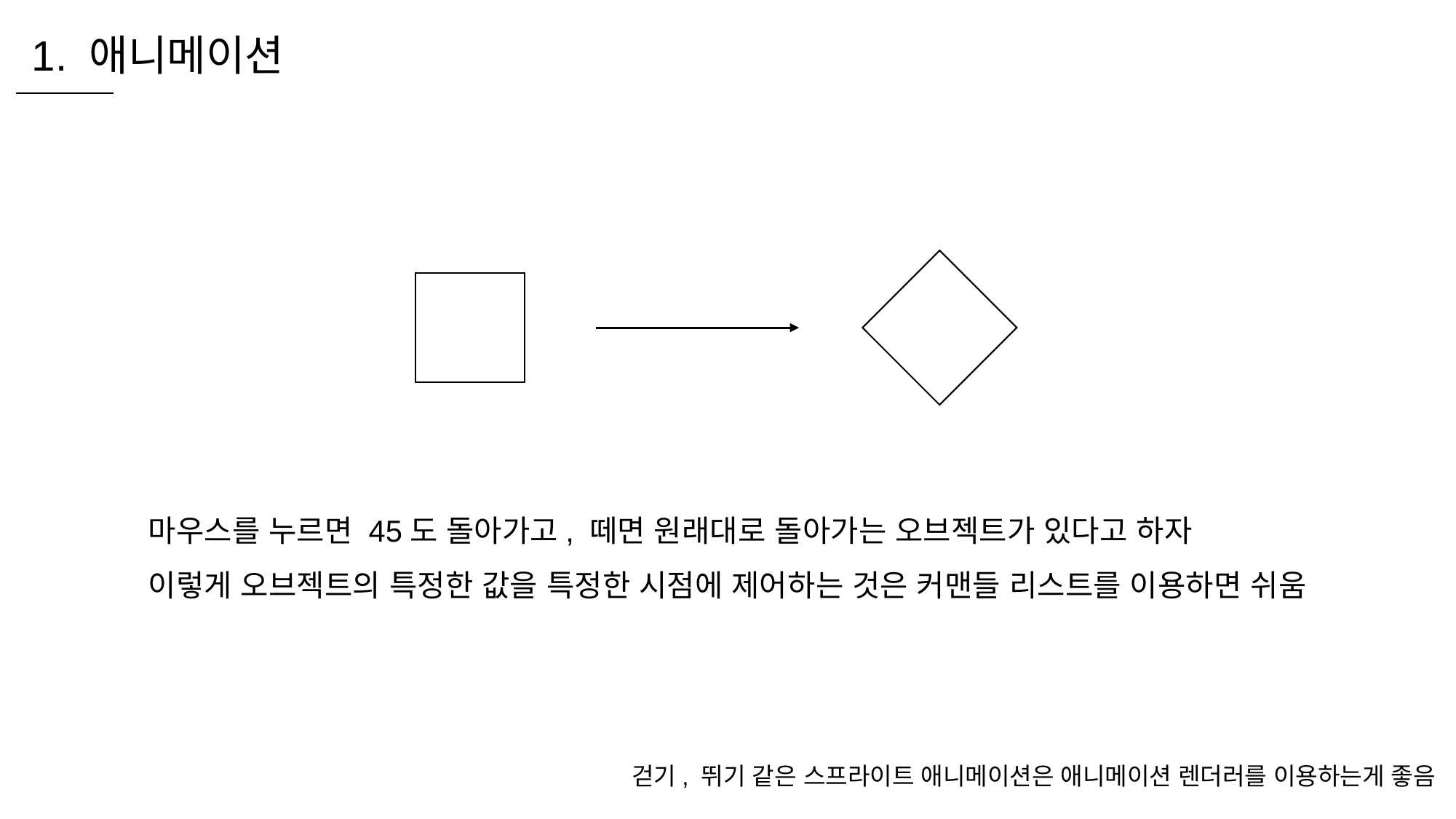

1. 애니메이션

마우스를 누르면 45도 돌아가고, 떼면 원래대로 돌아가는 오브젝트가 있다고 하자
이렇게 오브젝트의 특정한 값을 특정한 시점에 제어하는 것은 커맨들 리스트를 이용하면 쉬움
걷기, 뛰기 같은 스프라이트 애니메이션은 애니메이션 렌더러를 이용하는게 좋음